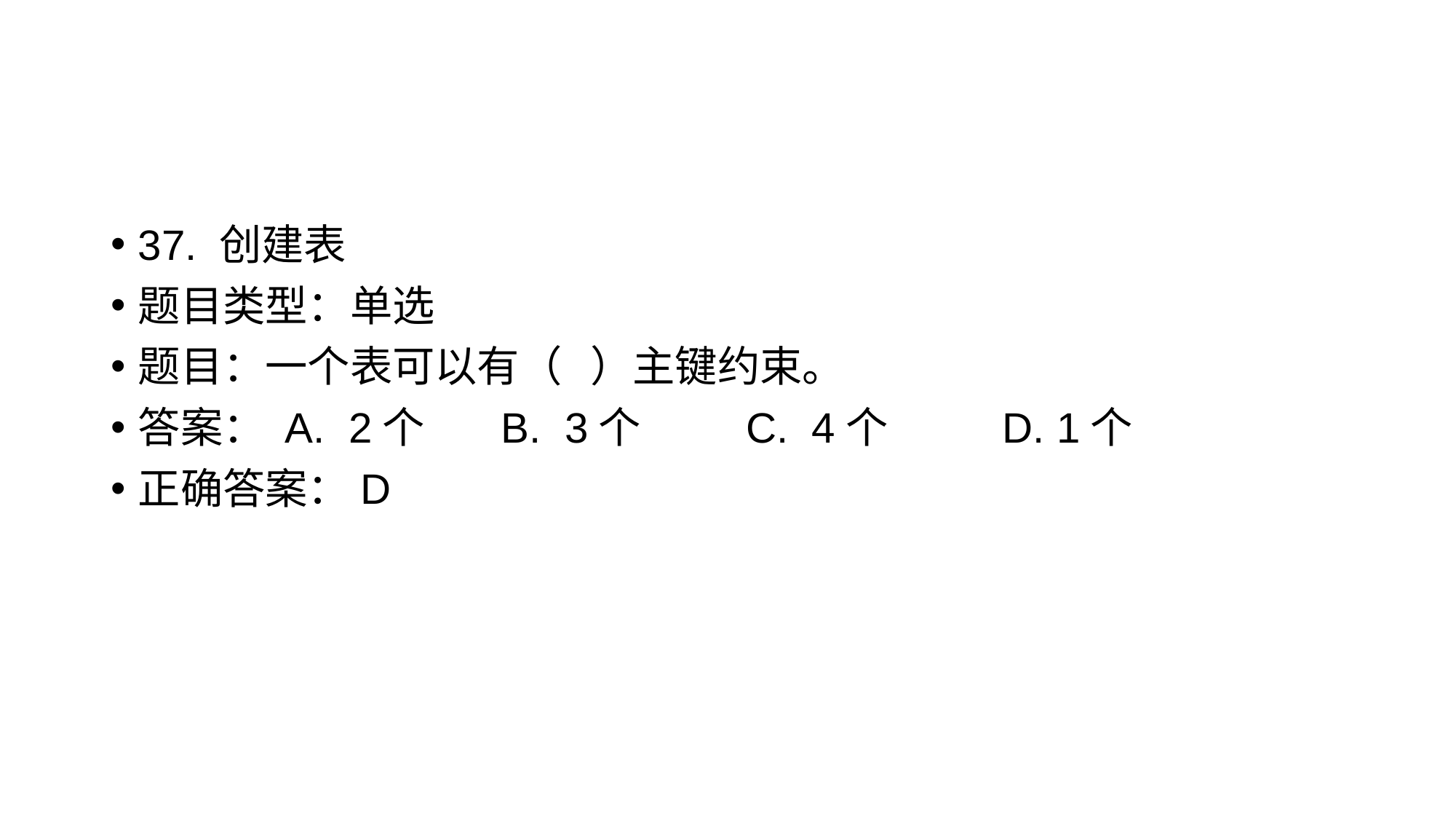

#
37. 创建表
题目类型：单选
题目：一个表可以有（   ）主键约束。
答案： A.  2个       B.  3个          C.  4个           D. 1个
正确答案：D